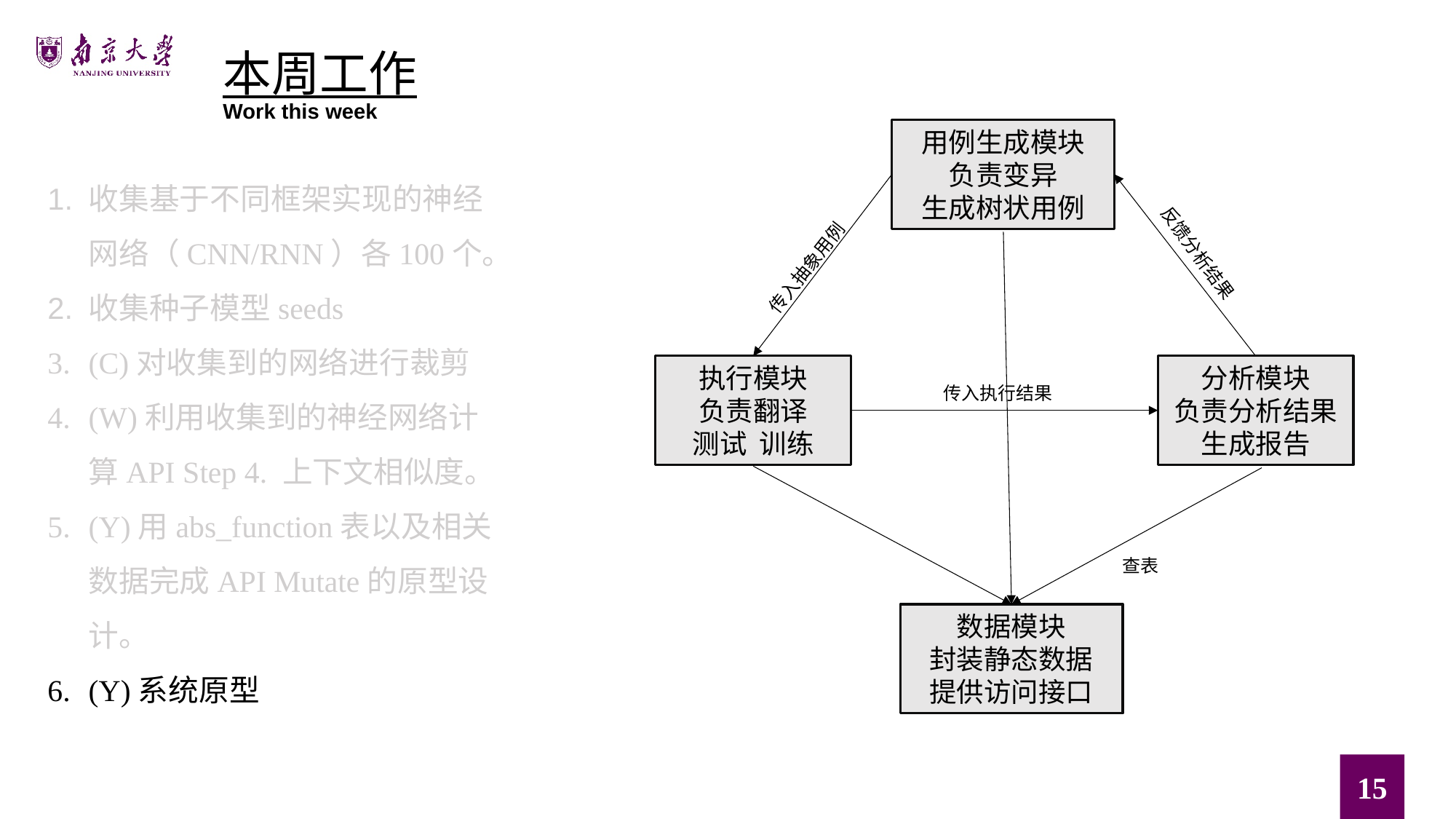

本周工作
Work this week
用例生成模块
负责变异
生成树状用例
收集基于不同框架实现的神经网络（CNN/RNN）各100个。
收集种子模型seeds
(C)对收集到的网络进行裁剪
(W)利用收集到的神经网络计算API Step 4. 上下文相似度。
(Y)用abs_function表以及相关数据完成API Mutate的原型设计。
(Y)系统原型
反馈分析结果
传入抽象用例
执行模块
负责翻译
测试  训练
分析模块
负责分析结果
生成报告
传入执行结果
查表
数据模块
封装静态数据
提供访问接口
15